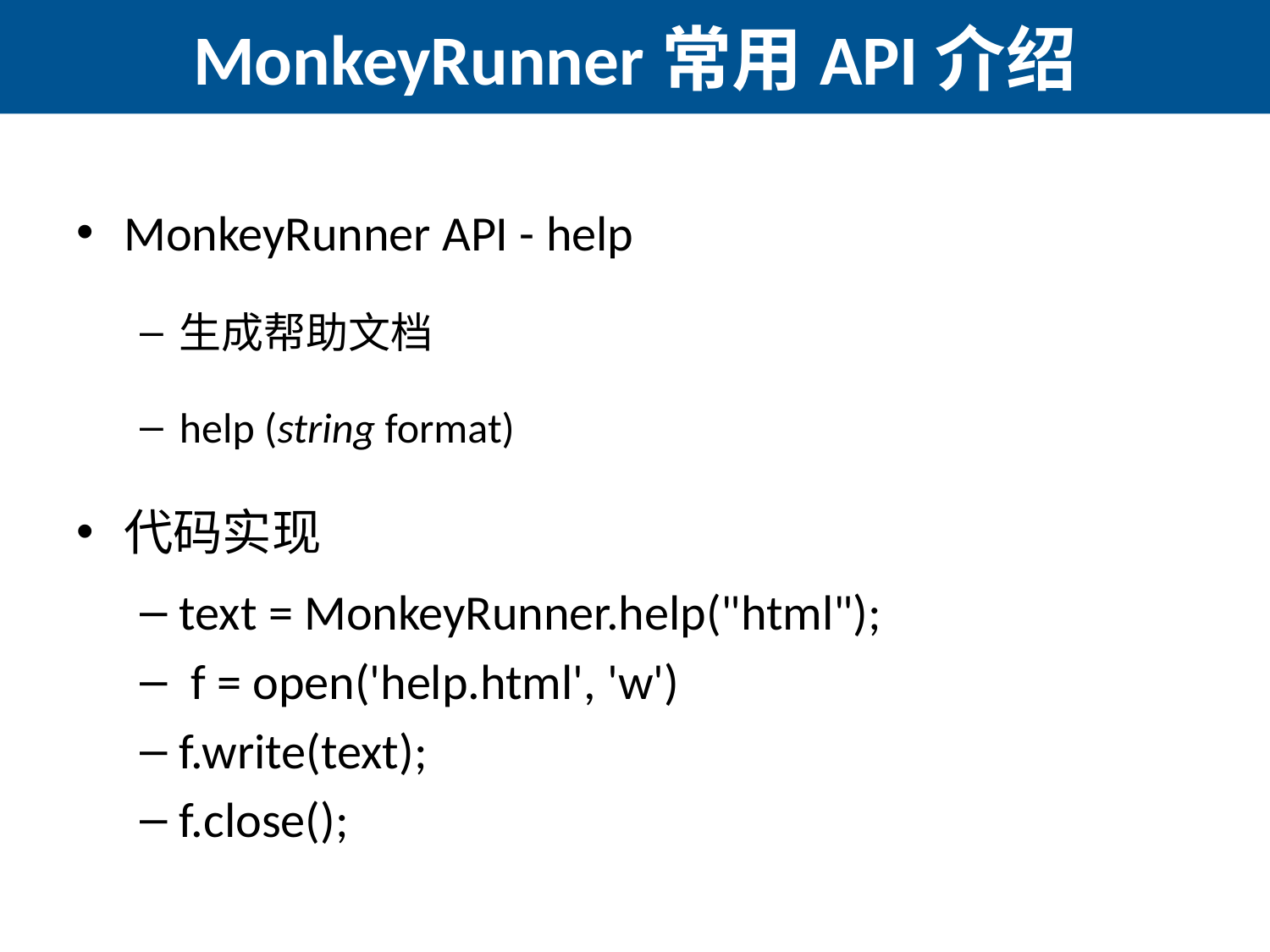

# MonkeyRunner常用API介绍
MonkeyRunner API - help
生成帮助文档
help (string format)
代码实现
text = MonkeyRunner.help("html");
 f = open('help.html', 'w')
f.write(text);
f.close();